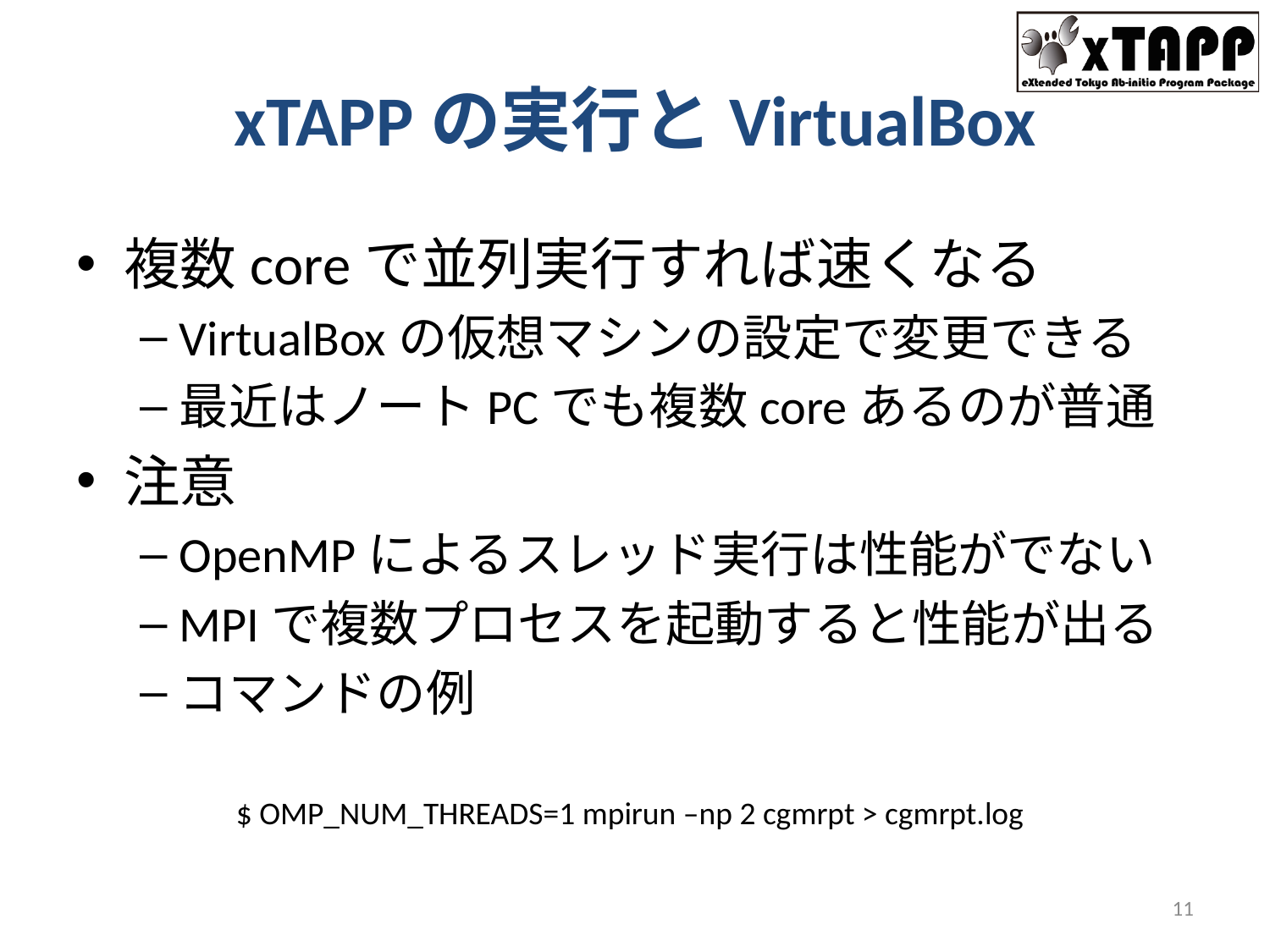

# xTAPPの実行とVirtualBox
複数coreで並列実行すれば速くなる
VirtualBoxの仮想マシンの設定で変更できる
最近はノートPCでも複数coreあるのが普通
注意
OpenMPによるスレッド実行は性能がでない
MPIで複数プロセスを起動すると性能が出る
コマンドの例
$ OMP_NUM_THREADS=1 mpirun –np 2 cgmrpt > cgmrpt.log
11